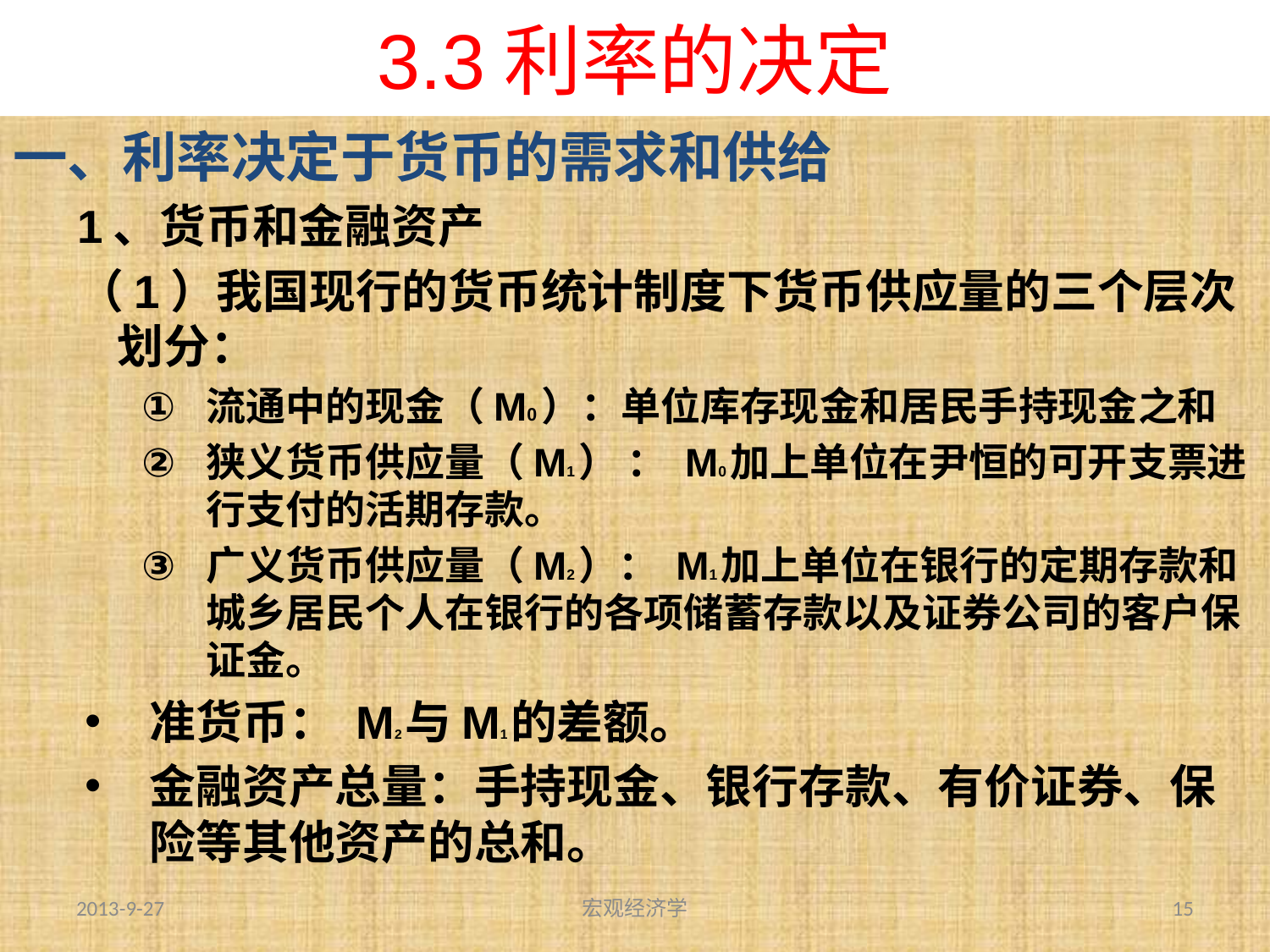

# 3.3利率的决定
一、利率决定于货币的需求和供给
1、货币和金融资产
（1）我国现行的货币统计制度下货币供应量的三个层次划分：
流通中的现金（M0）：单位库存现金和居民手持现金之和
狭义货币供应量（M1） ： M0加上单位在尹恒的可开支票进行支付的活期存款。
广义货币供应量（M2）： M1加上单位在银行的定期存款和城乡居民个人在银行的各项储蓄存款以及证券公司的客户保证金。
准货币： M2与M1的差额。
金融资产总量：手持现金、银行存款、有价证券、保险等其他资产的总和。
2013-9-27
宏观经济学
15